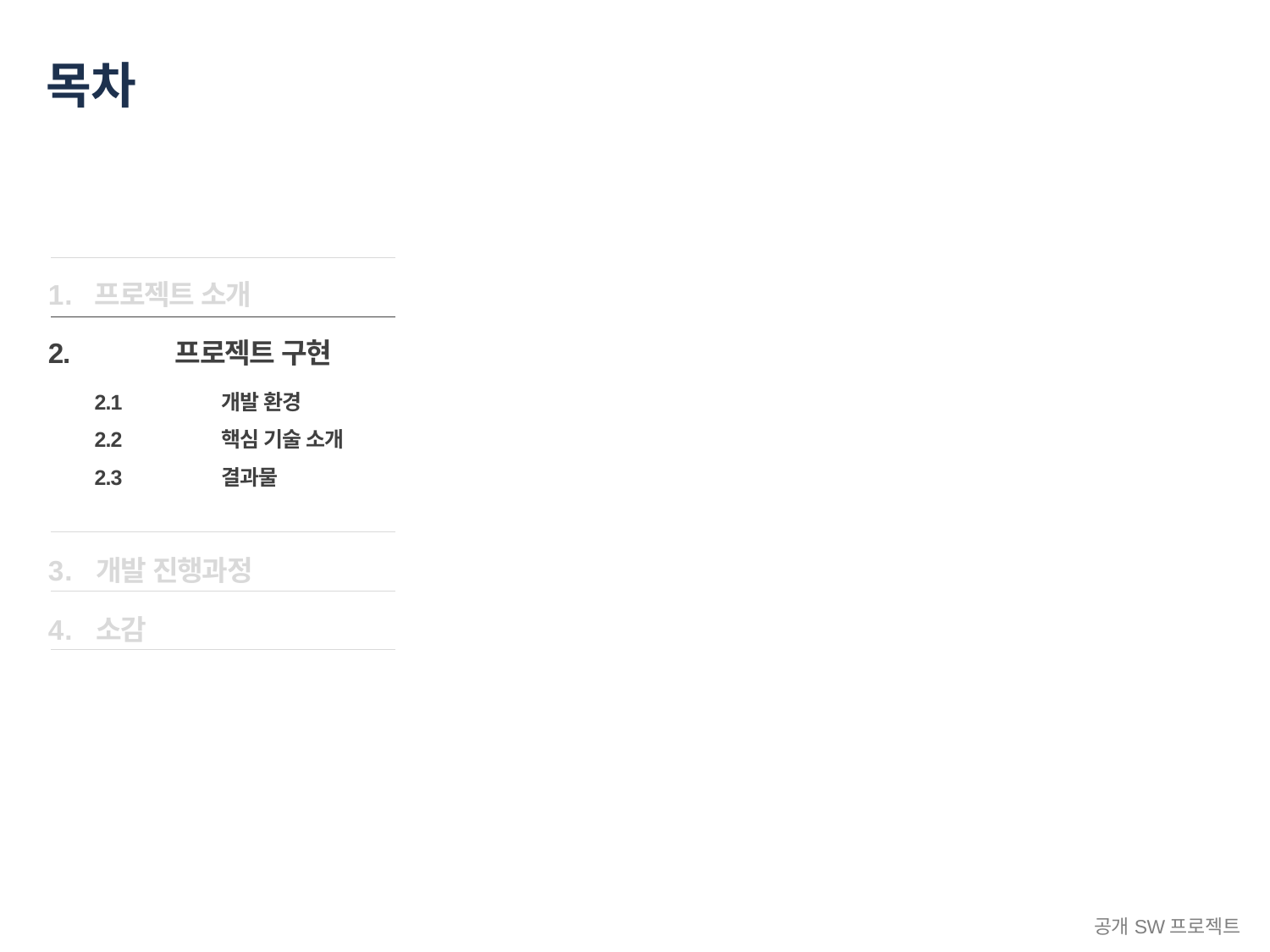

# 목차
프로젝트 소개
2.	프로젝트 구현
	2.1	개발 환경
	2.2	핵심 기술 소개
	2.3	결과물

개발 진행과정
소감

공개SW프로젝트